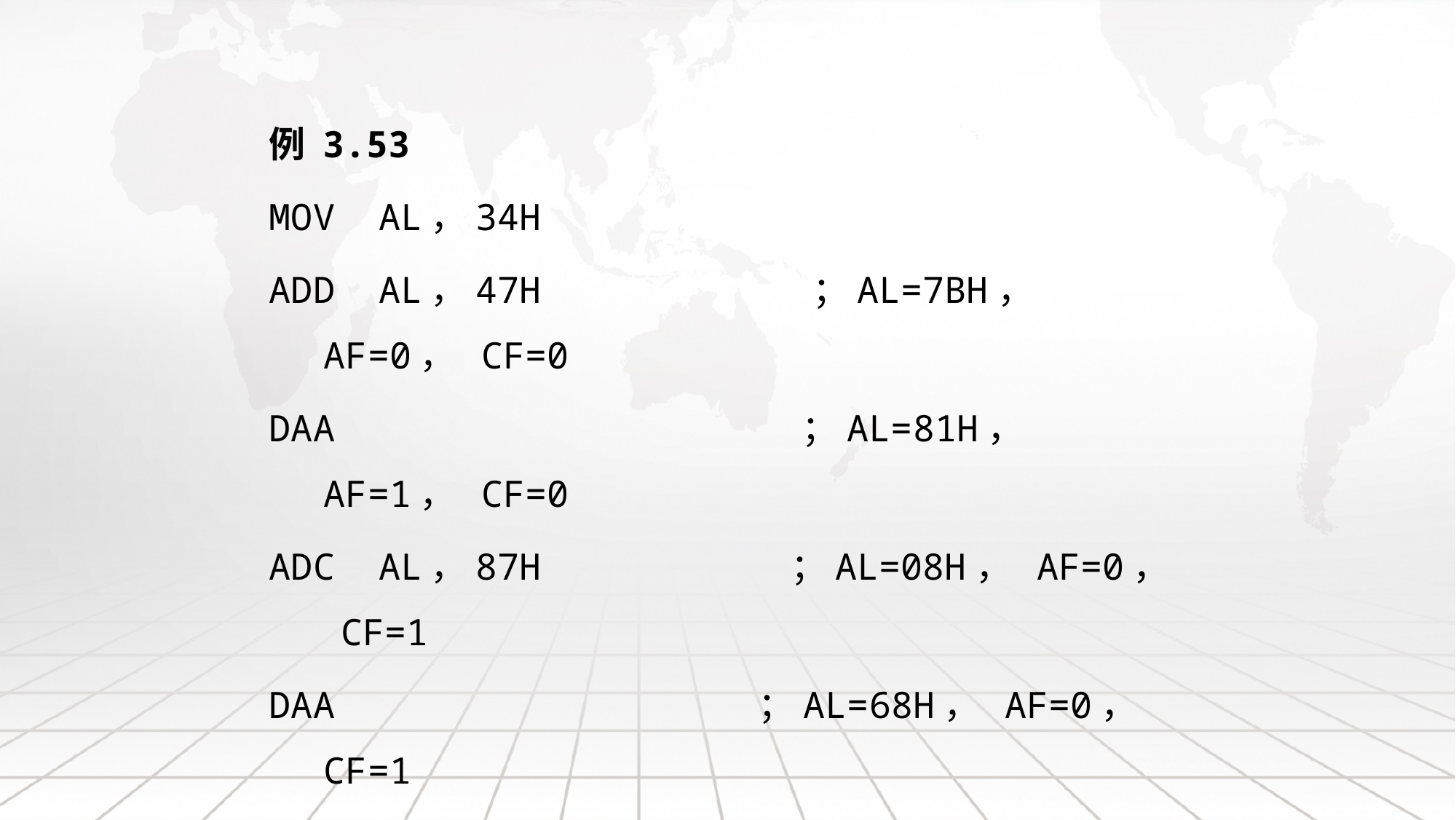

例 3.53
MOV  AL，34H
ADD  AL，47H            ；AL=7BH，  AF=0，  CF=0
DAA                     ；AL=81H，  AF=1，  CF=0
ADC  AL，87H           ；AL=08H，  AF=0，  CF=1
DAA                   ；AL=68H，  AF=0，  CF=1
ADC  AL，79H          ；AL=E2H，  AF=1，  CF=0
DAA                    ；AL=48H，  AF=1，  CF=0